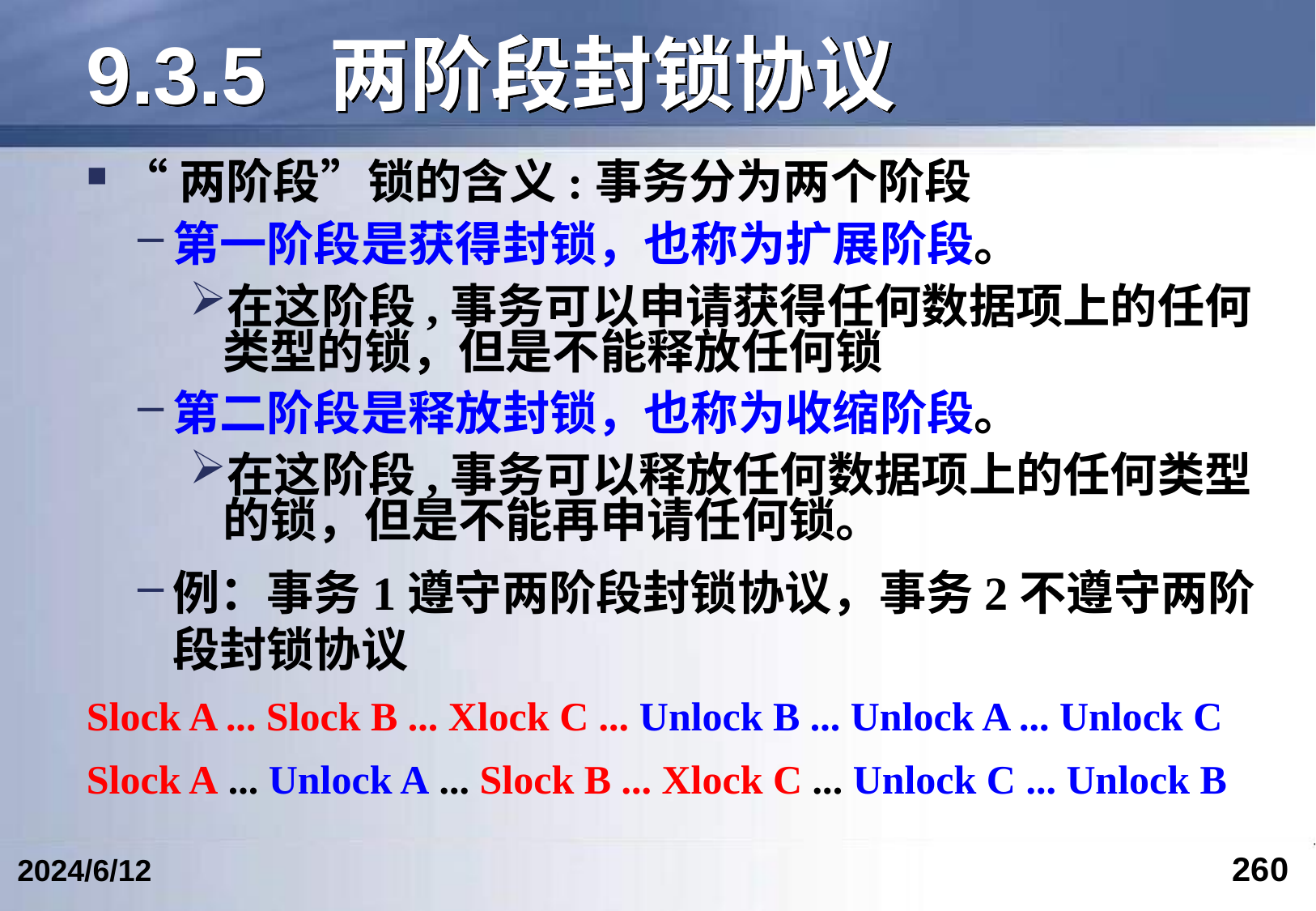

# 9.3.5	两阶段封锁协议
“两阶段”锁的含义:事务分为两个阶段
第一阶段是获得封锁，也称为扩展阶段。
在这阶段,事务可以申请获得任何数据项上的任何类型的锁，但是不能释放任何锁
第二阶段是释放封锁，也称为收缩阶段。
在这阶段,事务可以释放任何数据项上的任何类型的锁，但是不能再申请任何锁。
例：事务1遵守两阶段封锁协议，事务2不遵守两阶段封锁协议
Slock A ... Slock B ... Xlock C ... Unlock B ... Unlock A ... Unlock C
Slock A ... Unlock A ... Slock B ... Xlock C ... Unlock C ... Unlock B
260
2024/6/12